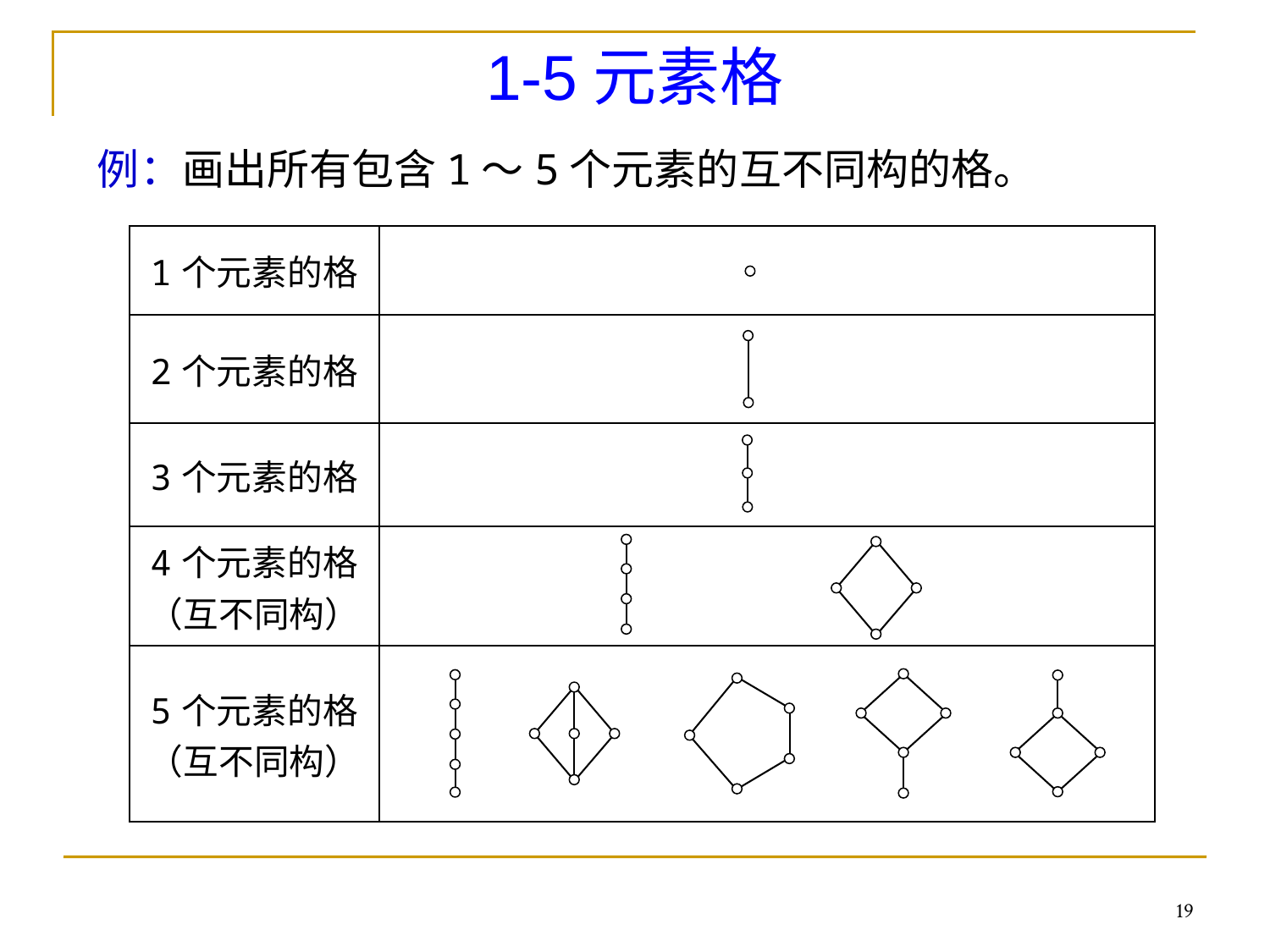

# 1-5元素格
例：画出所有包含1～5个元素的互不同构的格。
| 1个元素的格 |  |
| --- | --- |
| 2个元素的格 |  |
| 3个元素的格 |  |
| 4个元素的格 （互不同构） |  |
| 5个元素的格 （互不同构） |  |

19